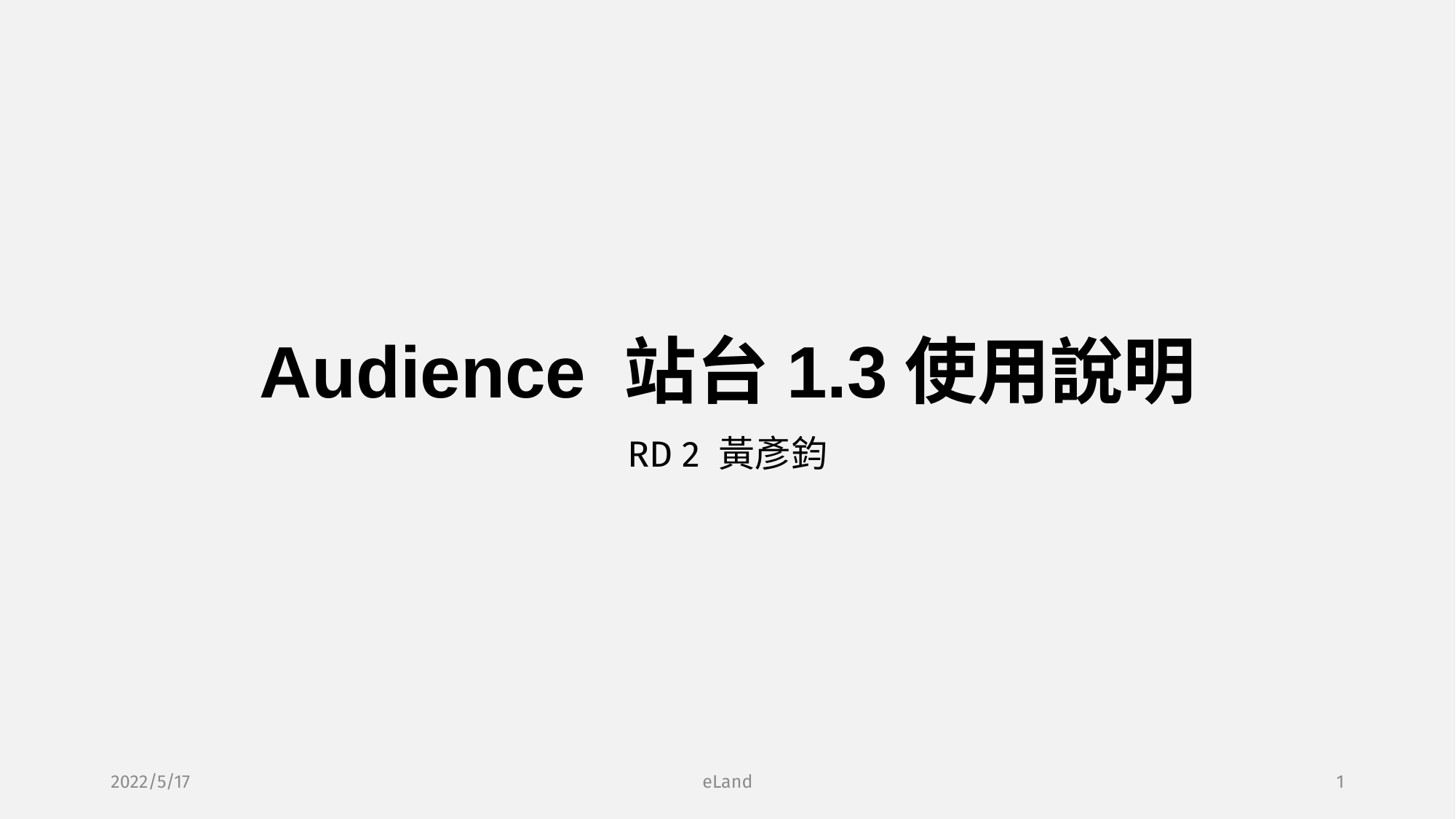

# Audience 站台1.3使用說明
RD 2 黃彥鈞
2022/5/17
eLand
1